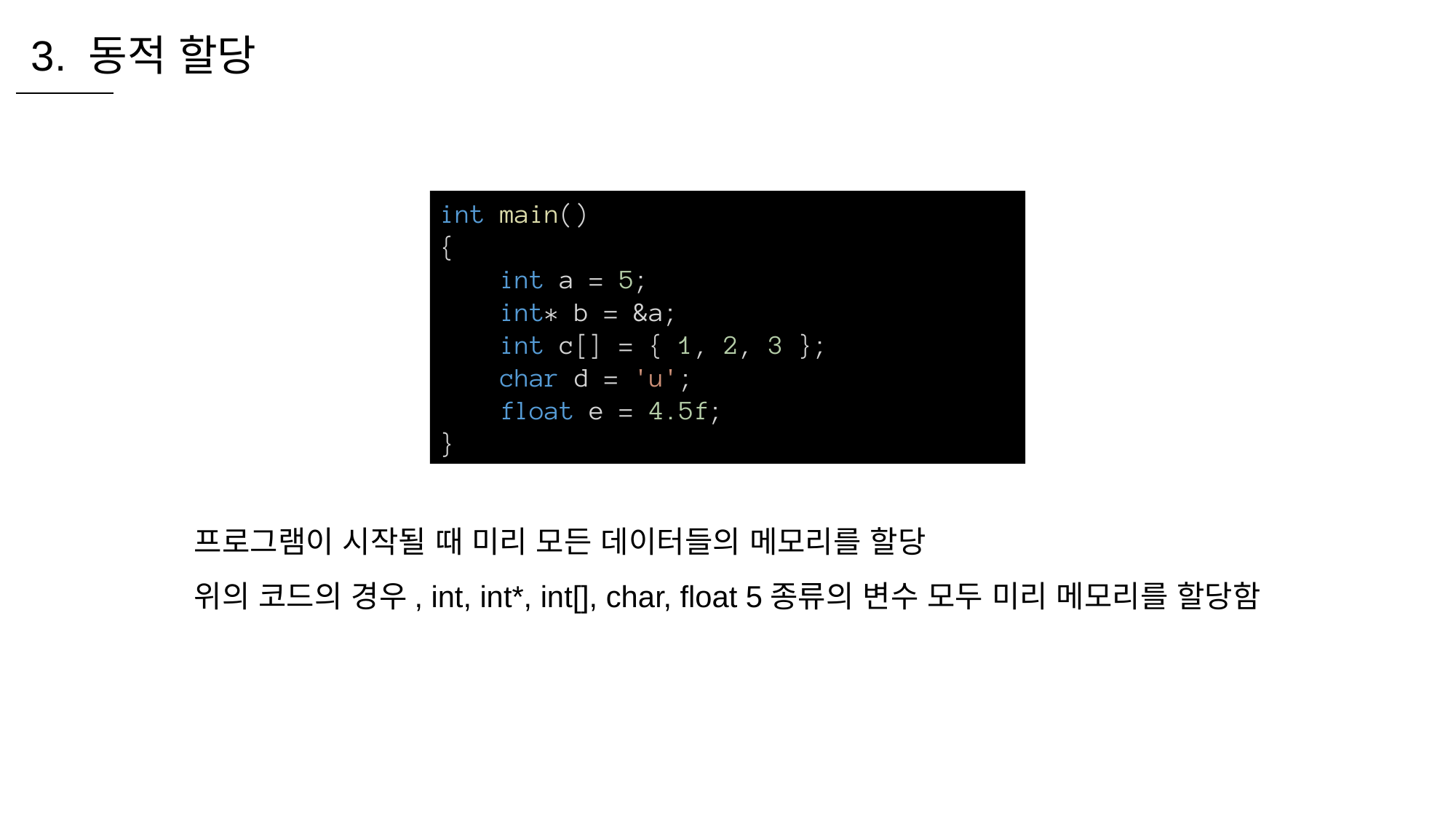

3. 동적 할당
int main()
{
    int a = 5;
    int* b = &a;
    int c[] = { 1, 2, 3 };
    char d = 'u';
    float e = 4.5f;
}
프로그램이 시작될 때 미리 모든 데이터들의 메모리를 할당
위의 코드의 경우, int, int*, int[], char, float 5종류의 변수 모두 미리 메모리를 할당함